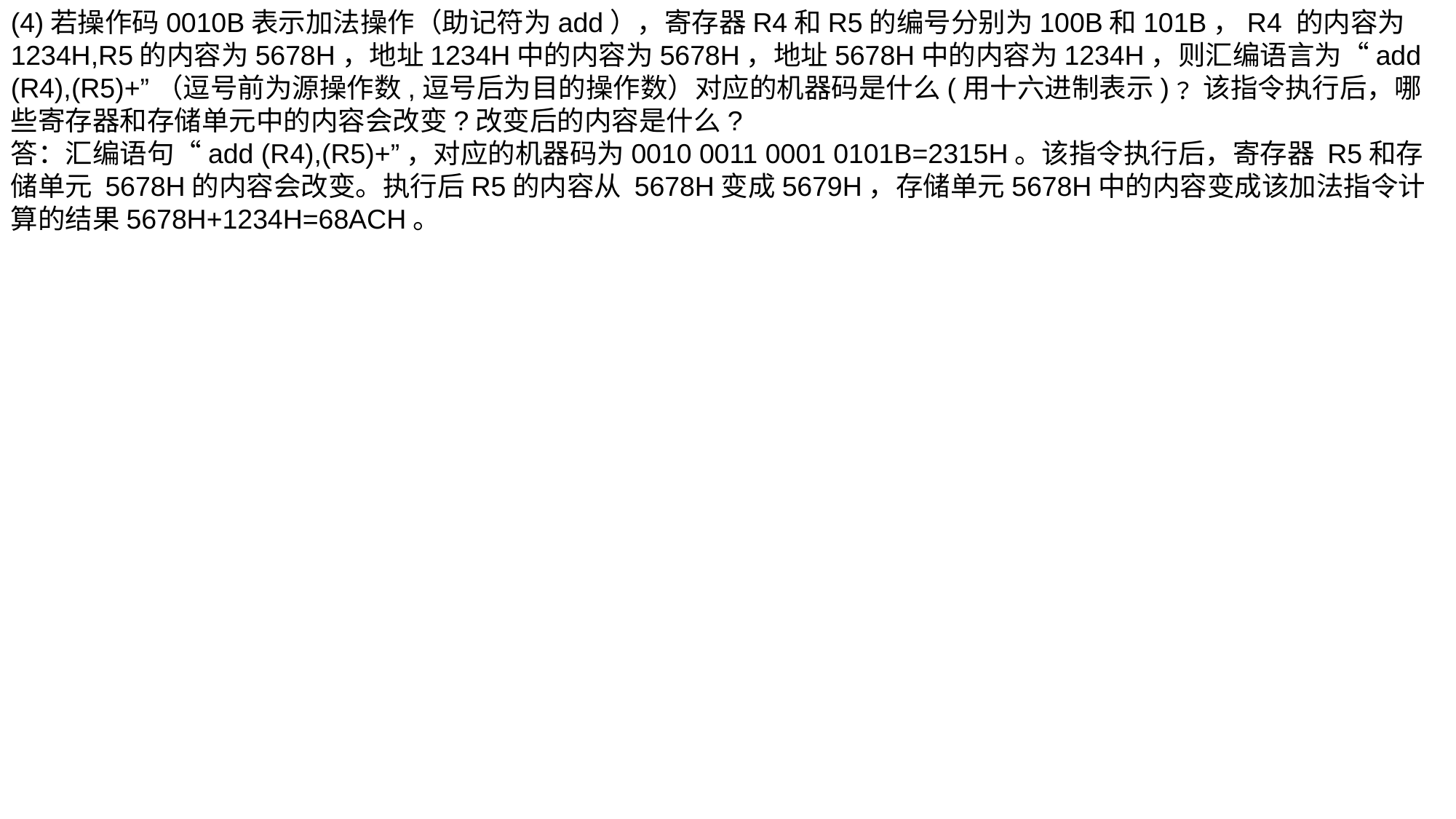

(4)若操作码0010B表示加法操作（助记符为add），寄存器R4和R5的编号分别为100B和101B，R4 的内容为1234H,R5的内容为5678H，地址1234H中的内容为5678H，地址5678H中的内容为1234H，则汇编语言为“add (R4),(R5)+”（逗号前为源操作数,逗号后为目的操作数）对应的机器码是什么(用十六进制表示)﹖该指令执行后，哪些寄存器和存储单元中的内容会改变?改变后的内容是什么?
答：汇编语句“add (R4),(R5)+”，对应的机器码为0010 0011 0001 0101B=2315H。该指令执行后，寄存器 R5和存储单元 5678H的内容会改变。执行后R5的内容从 5678H变成5679H，存储单元5678H中的内容变成该加法指令计算的结果5678H+1234H=68ACH。